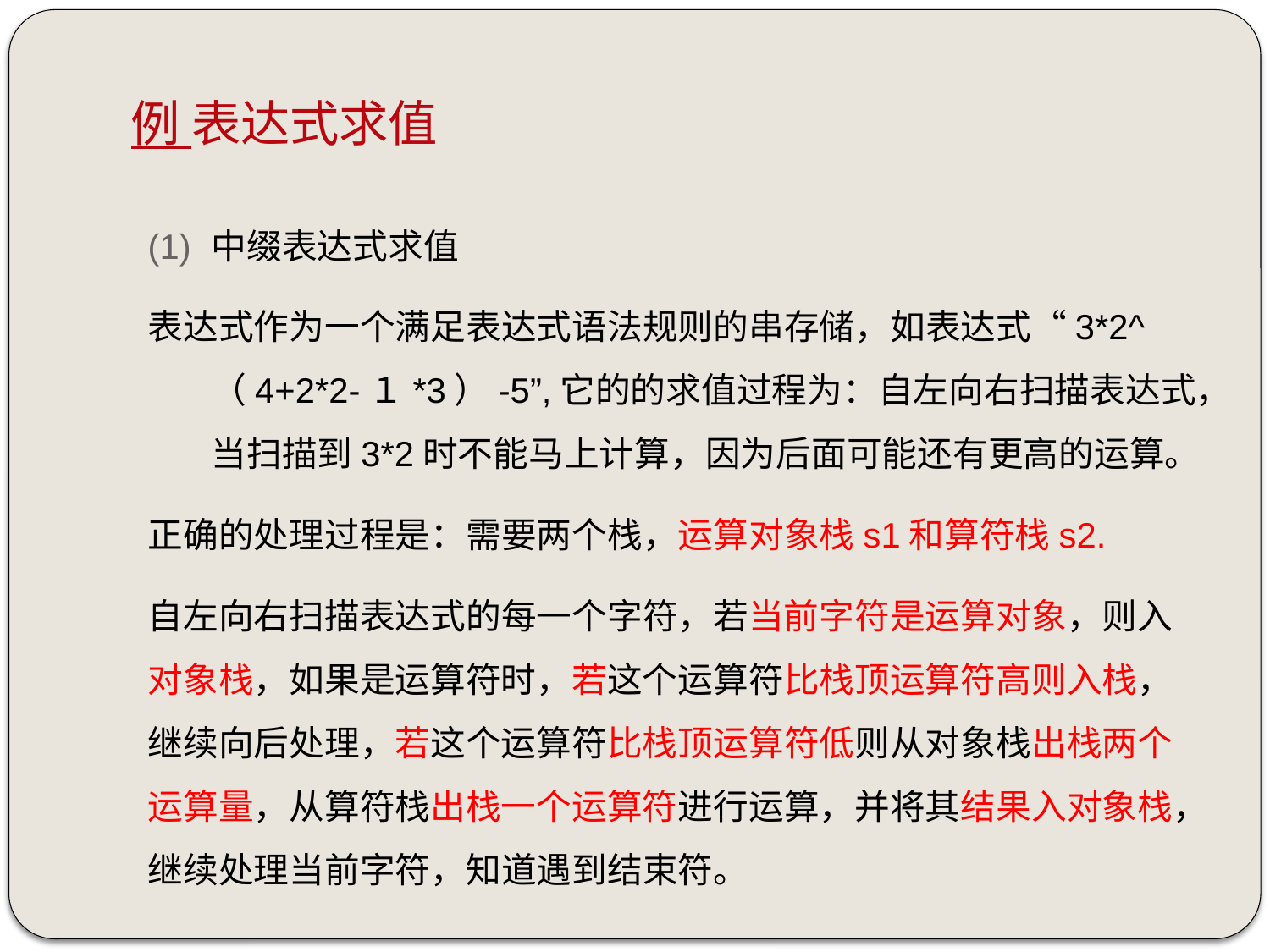

例 表达式求值
中缀表达式求值
表达式作为一个满足表达式语法规则的串存储，如表达式“3*2^（4+2*2-１*3）-5”,它的的求值过程为：自左向右扫描表达式，当扫描到3*2时不能马上计算，因为后面可能还有更高的运算。
正确的处理过程是：需要两个栈，运算对象栈s1和算符栈s2.
自左向右扫描表达式的每一个字符，若当前字符是运算对象，则入对象栈，如果是运算符时，若这个运算符比栈顶运算符高则入栈，继续向后处理，若这个运算符比栈顶运算符低则从对象栈出栈两个运算量，从算符栈出栈一个运算符进行运算，并将其结果入对象栈，继续处理当前字符，知道遇到结束符。